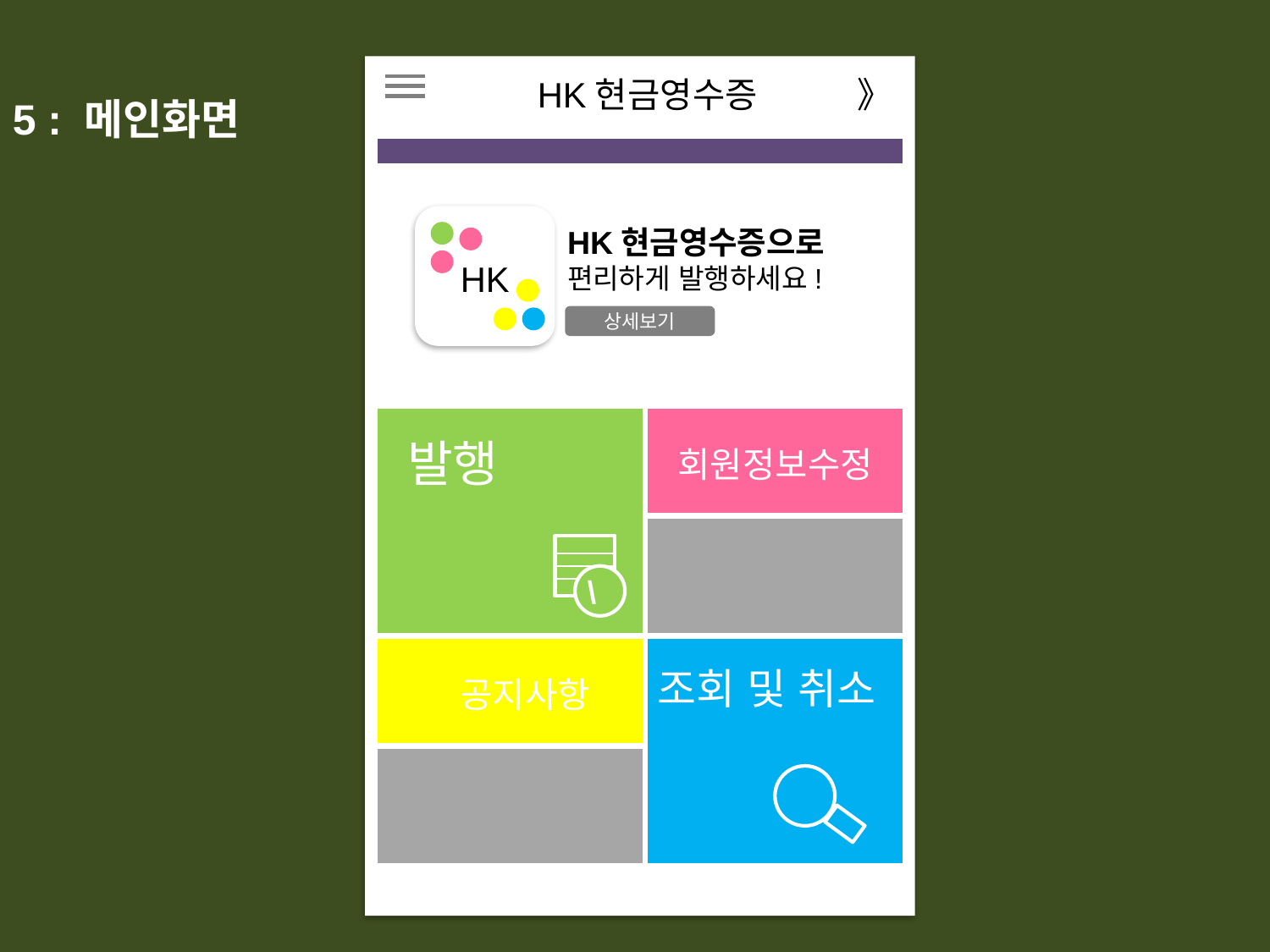

`
HK현금영수증          》

HK

HK현금영수증으로
편리하게 발행하세요!
상세보기

발행
회원정보수정

\

조회 및 취소
공지사항

5 : 메인화면